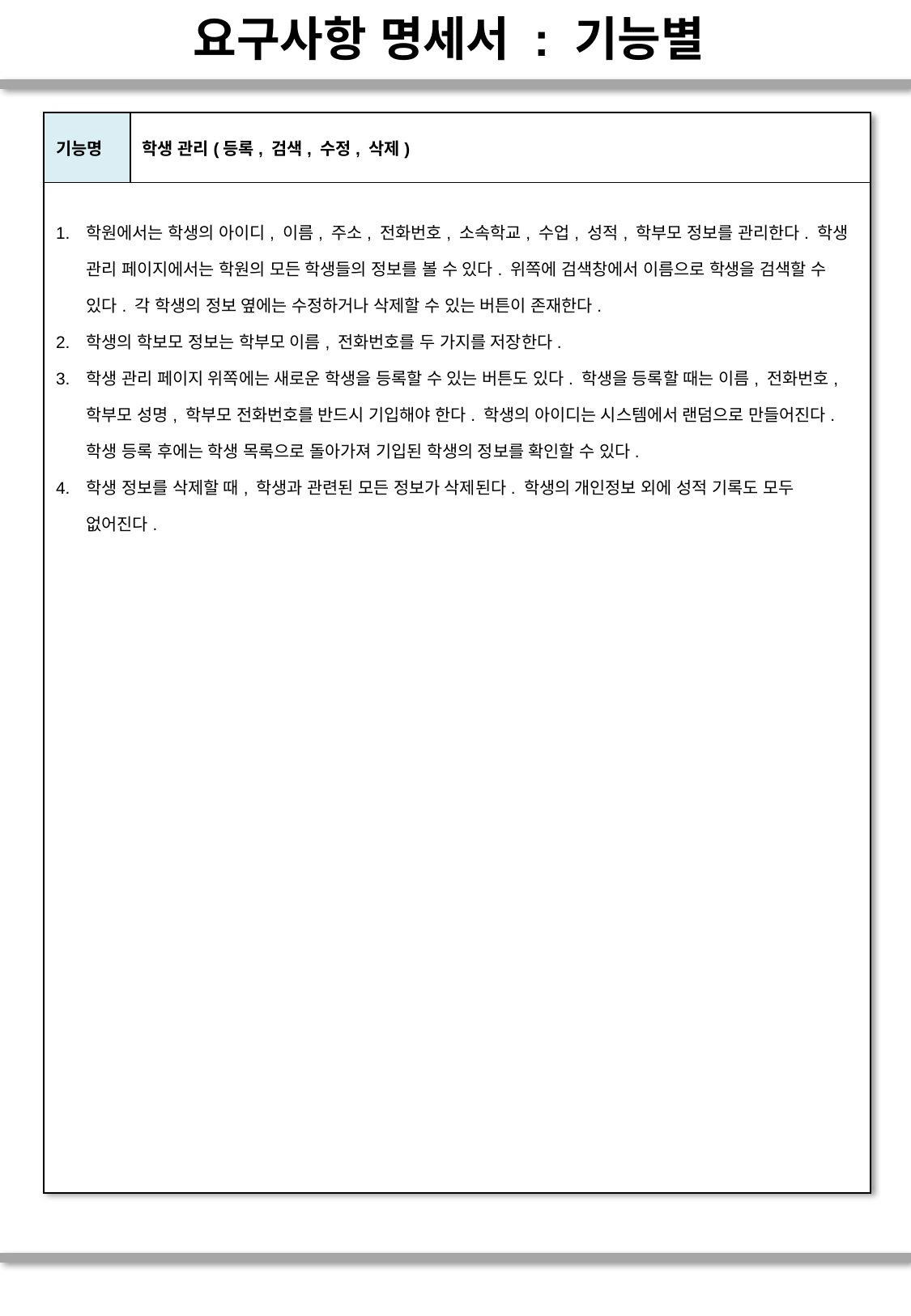

# 요구사항 명세서 : 기능별
| 기능명 | 학생 관리(등록, 검색, 수정, 삭제) |
| --- | --- |
| 학원에서는 학생의 아이디, 이름, 주소, 전화번호, 소속학교, 수업, 성적, 학부모 정보를 관리한다. 학생 관리 페이지에서는 학원의 모든 학생들의 정보를 볼 수 있다. 위쪽에 검색창에서 이름으로 학생을 검색할 수 있다. 각 학생의 정보 옆에는 수정하거나 삭제할 수 있는 버튼이 존재한다. 학생의 학보모 정보는 학부모 이름, 전화번호를 두 가지를 저장한다. 학생 관리 페이지 위쪽에는 새로운 학생을 등록할 수 있는 버튼도 있다. 학생을 등록할 때는 이름, 전화번호, 학부모 성명, 학부모 전화번호를 반드시 기입해야 한다. 학생의 아이디는 시스템에서 랜덤으로 만들어진다. 학생 등록 후에는 학생 목록으로 돌아가져 기입된 학생의 정보를 확인할 수 있다. 학생 정보를 삭제할 때, 학생과 관련된 모든 정보가 삭제된다. 학생의 개인정보 외에 성적 기록도 모두 없어진다. |  |